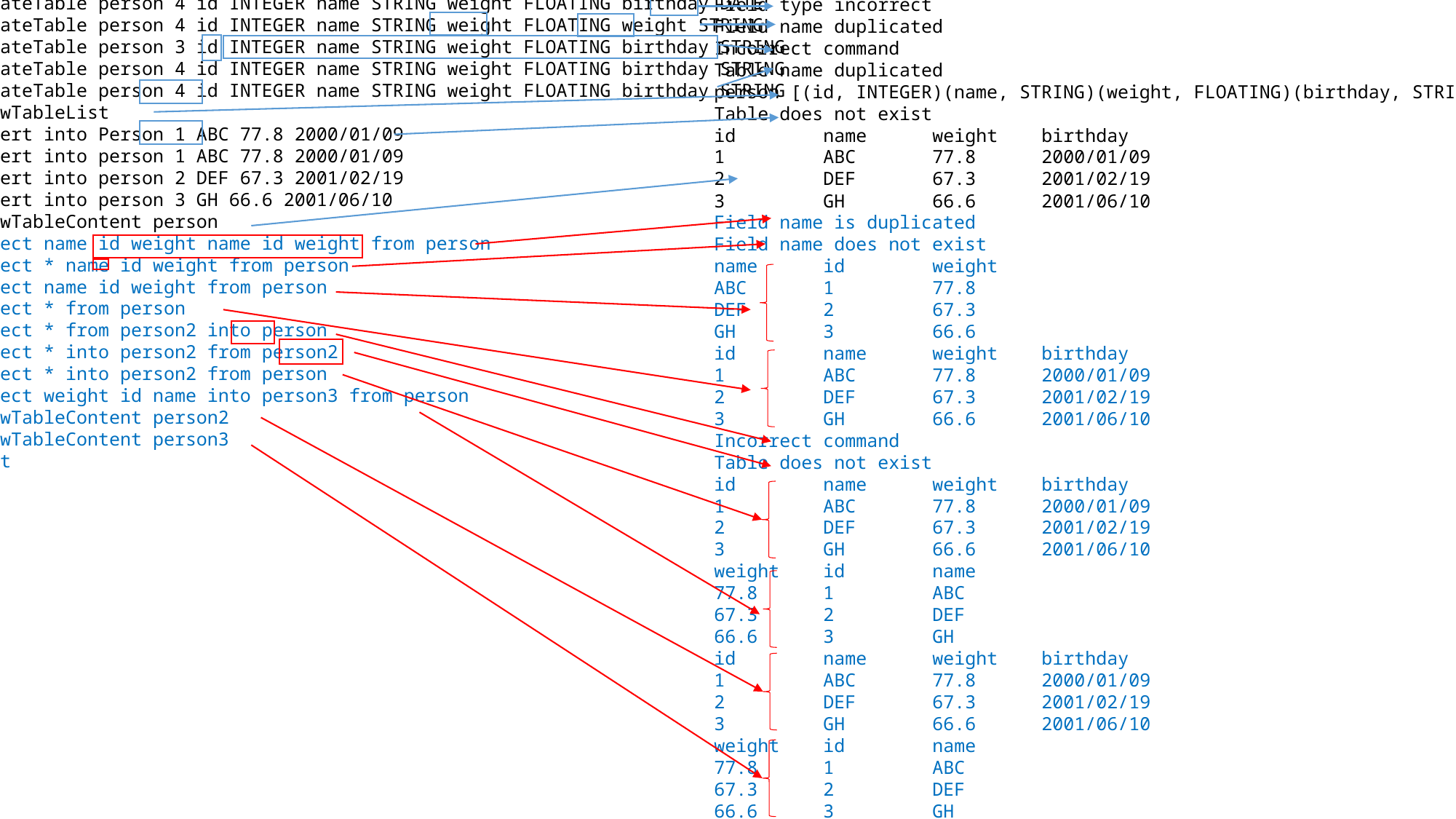

# 範例說明
輸入資料:					　　        輸出資料:

createTable person 4 id INTEGER name STRING weight FLOATING birthday DATE
createTable person 4 id INTEGER name STRING weight FLOATING weight STRING
createTable person 3 id INTEGER name STRING weight FLOATING birthday STRING
createTable person 4 id INTEGER name STRING weight FLOATING birthday STRING
createTable person 4 id INTEGER name STRING weight FLOATING birthday STRING
showTableList
insert into Person 1 ABC 77.8 2000/01/09
insert into person 1 ABC 77.8 2000/01/09
insert into person 2 DEF 67.3 2001/02/19
insert into person 3 GH 66.6 2001/06/10
showTableContent person
select name id weight name id weight from person
select * name id weight from person
select name id weight from person
select * from person
select * from person2 into person
select * into person2 from person2
select * into person2 from person
select weight id name into person3 from person
showTableContent person2
showTableContent person3
exit
Field type incorrect
Field name duplicated
Incorrect command
Table name duplicated
person [(id, INTEGER)(name, STRING)(weight, FLOATING)(birthday, STRING)]
Table does not exist
id	name	weight	birthday
1	ABC	77.8	2000/01/09
2	DEF	67.3	2001/02/19
3	GH	66.6	2001/06/10
Field name is duplicated
Field name does not exist
name	id	weight
ABC	1	77.8
DEF	2	67.3
GH	3	66.6
id	name	weight	birthday
1	ABC	77.8	2000/01/09
2	DEF	67.3	2001/02/19
3	GH	66.6	2001/06/10
Incorrect command
Table does not exist
id	name	weight	birthday
1	ABC	77.8	2000/01/09
2	DEF	67.3	2001/02/19
3	GH	66.6	2001/06/10
weight	id	name
77.8	1	ABC
67.3	2	DEF
66.6	3	GH
id	name	weight	birthday
1	ABC	77.8	2000/01/09
2	DEF	67.3	2001/02/19
3	GH	66.6	2001/06/10
weight	id	name
77.8	1	ABC
67.3	2	DEF
66.6	3	GH